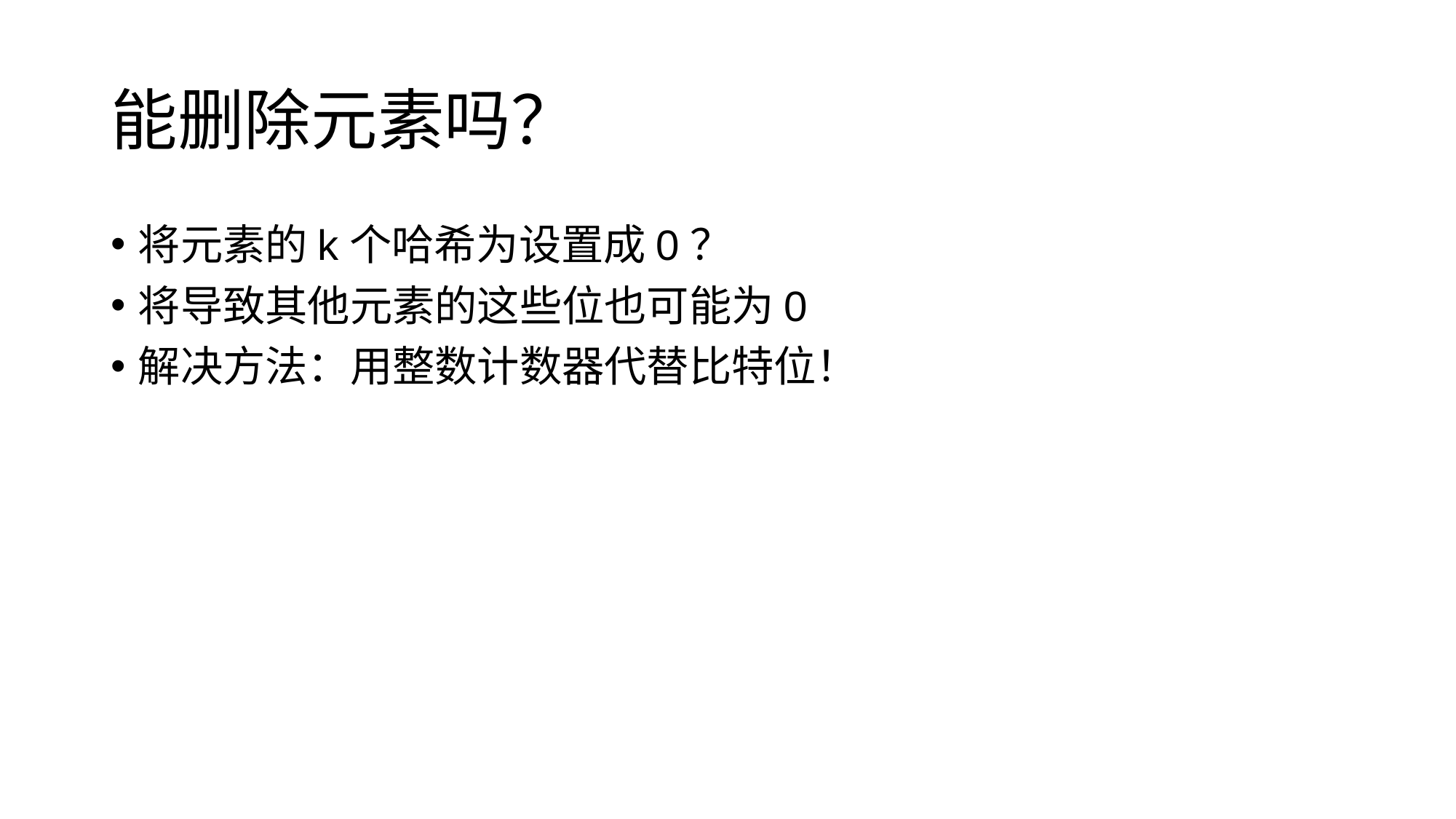

# 能删除元素吗？
将元素的k个哈希为设置成0？
将导致其他元素的这些位也可能为0
解决方法：用整数计数器代替比特位！